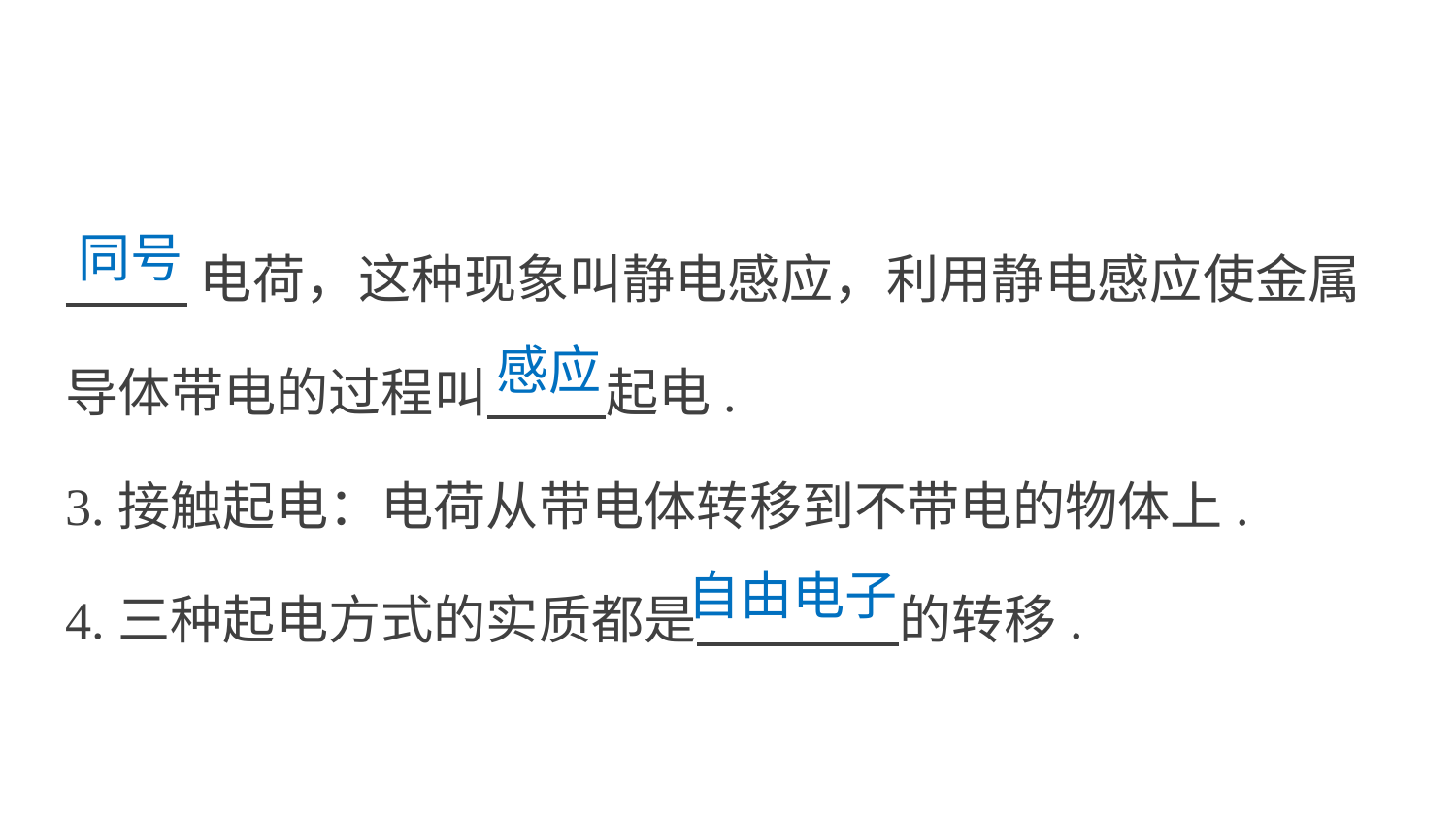

电荷，这种现象叫静电感应，利用静电感应使金属导体带电的过程叫          起电.
3.接触起电：电荷从带电体转移到不带电的物体上.
4.三种起电方式的实质都是                 的转移.
同号
感应
自由电子